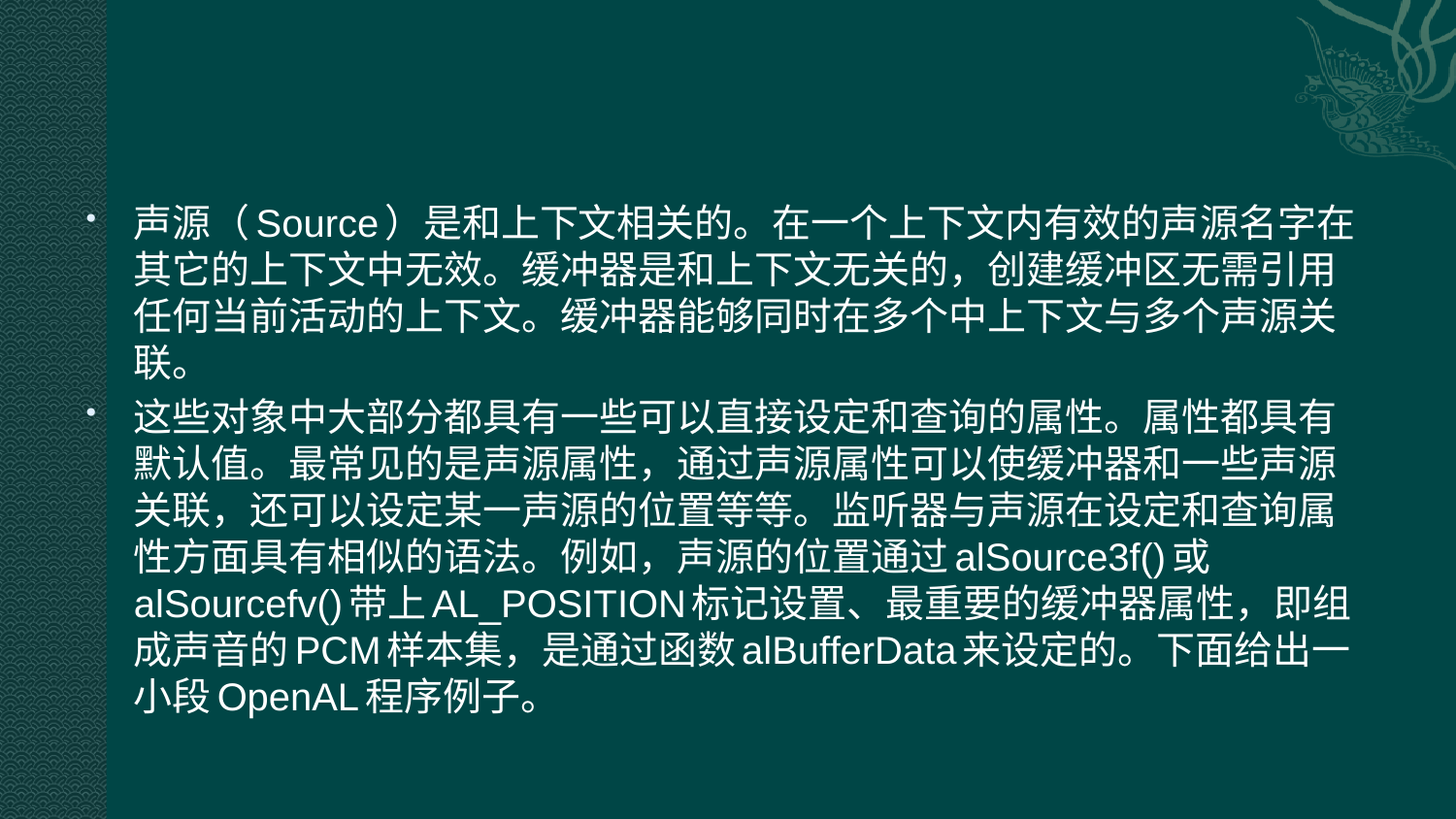

#
声源（Source）是和上下文相关的。在一个上下文内有效的声源名字在其它的上下文中无效。缓冲器是和上下文无关的，创建缓冲区无需引用任何当前活动的上下文。缓冲器能够同时在多个中上下文与多个声源关联。
这些对象中大部分都具有一些可以直接设定和查询的属性。属性都具有默认值。最常见的是声源属性，通过声源属性可以使缓冲器和一些声源关联，还可以设定某一声源的位置等等。监听器与声源在设定和查询属性方面具有相似的语法。例如，声源的位置通过alSource3f()或alSourcefv()带上AL­_POSITION标记设置、最重要的缓冲器属性，即组成声音的PCM样本集，是通过函数alBufferData来设定的。下面给出一小段OpenAL程序例子。